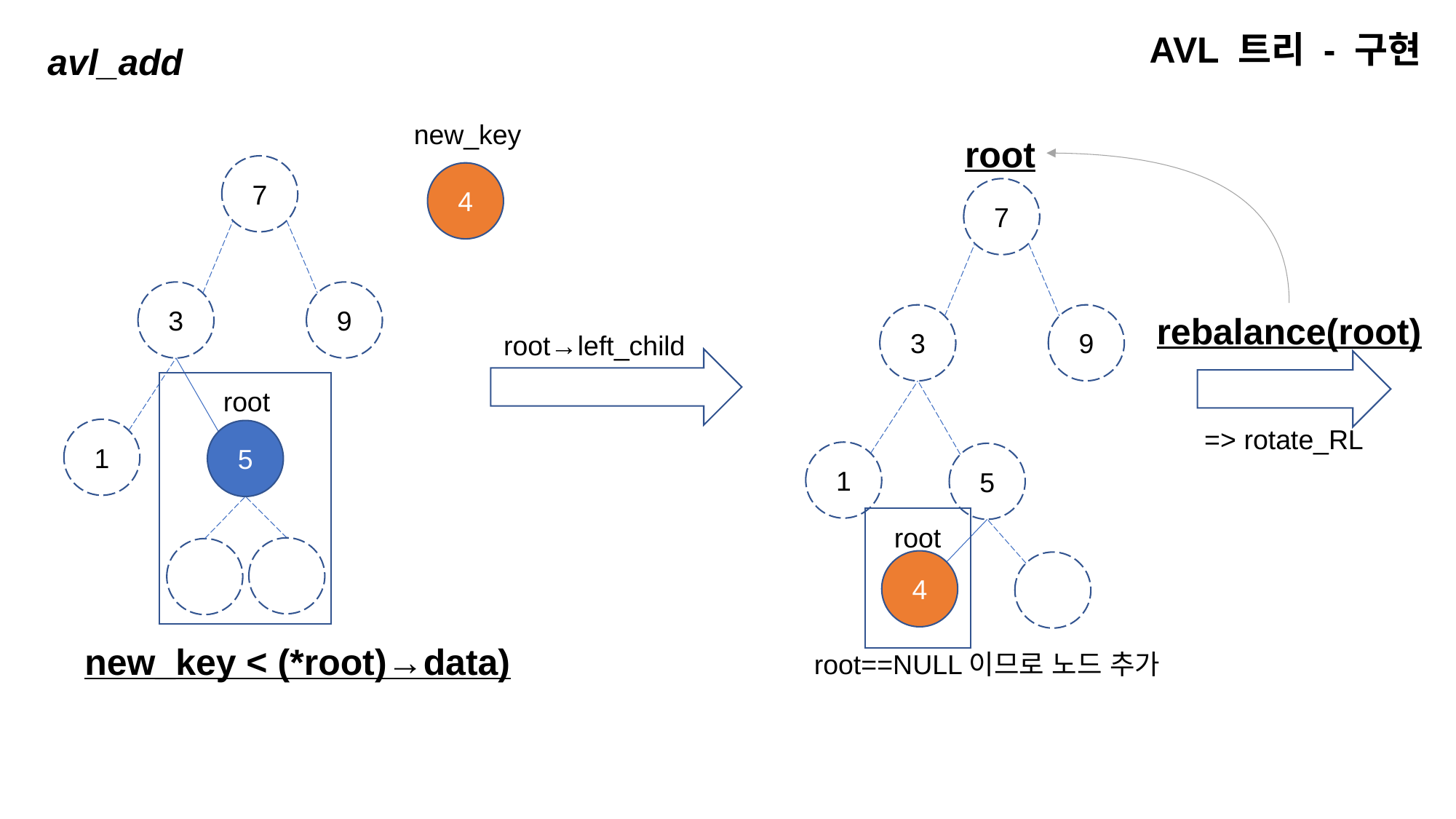

AVL 트리 - 구현
avl_add
new_key
root
7
4
7
9
3
1
5
4
9
3
rebalance(root)
root→left_child

root
=> rotate_RL
1
5

root

new_key < (*root)→data)
root==NULL이므로 노드 추가